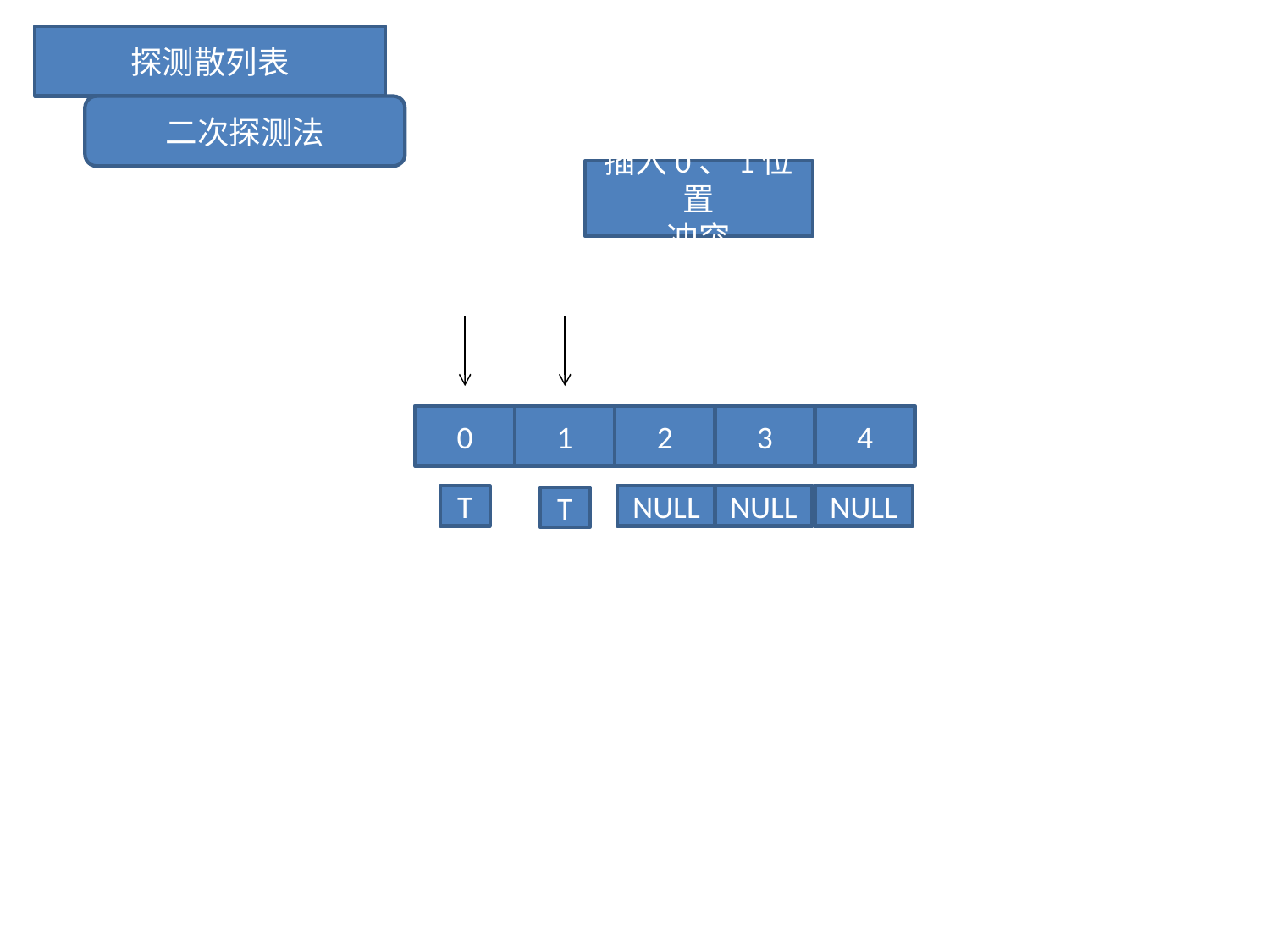

探测散列表
二次探测法
插入0、1位置
冲突
0
1
2
3
4
T
NULL
NULL
NULL
T